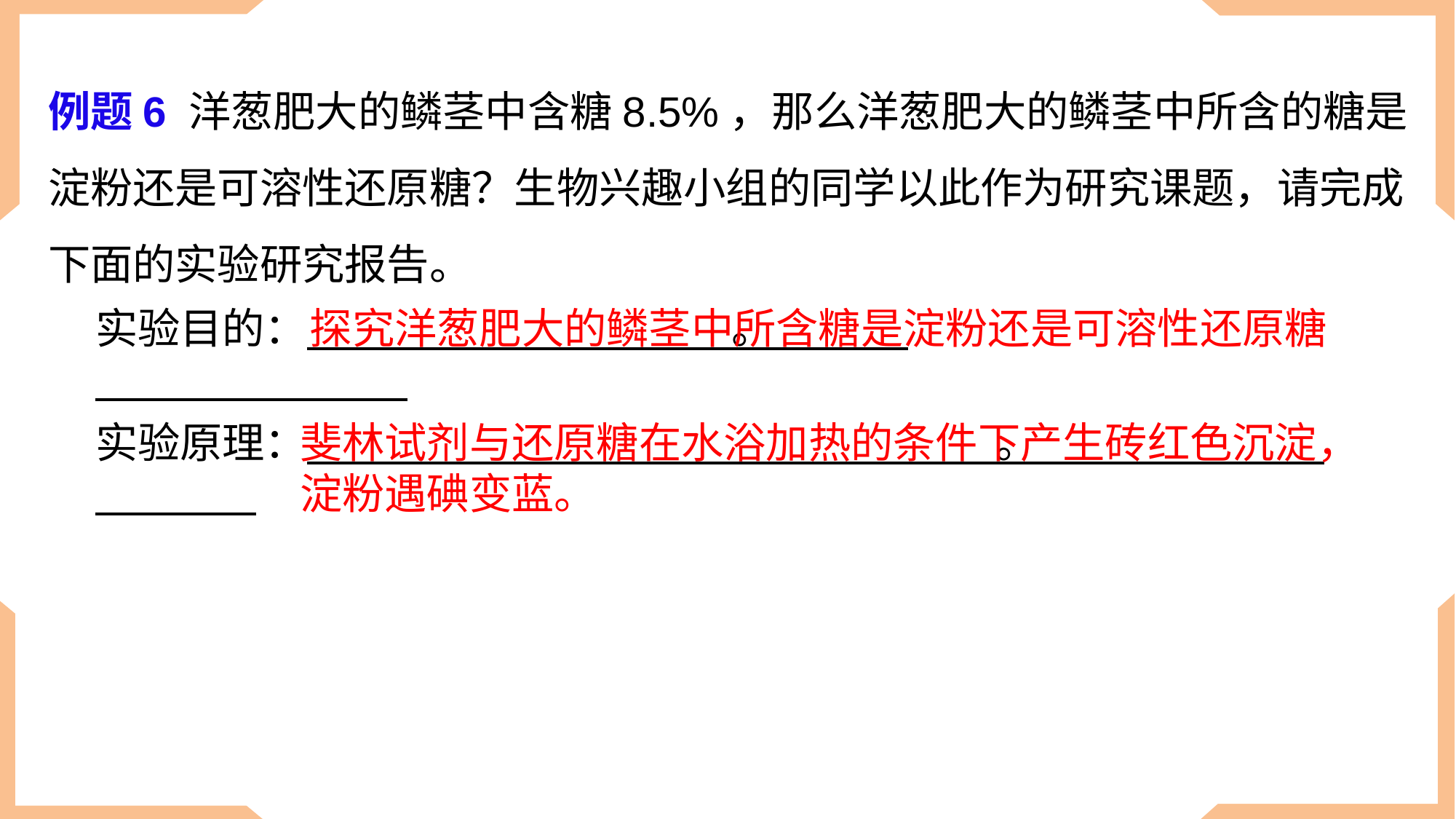

例题6 洋葱肥大的鳞茎中含糖8.5%，那么洋葱肥大的鳞茎中所含的糖是淀粉还是可溶性还原糖？生物兴趣小组的同学以此作为研究课题，请完成下面的实验研究报告。
实验目的：                                             。

探究洋葱肥大的鳞茎中所含糖是淀粉还是可溶性还原糖
实验原理：                                                                         。

斐林试剂与还原糖在水浴加热的条件下产生砖红色沉淀，
淀粉遇碘变蓝。